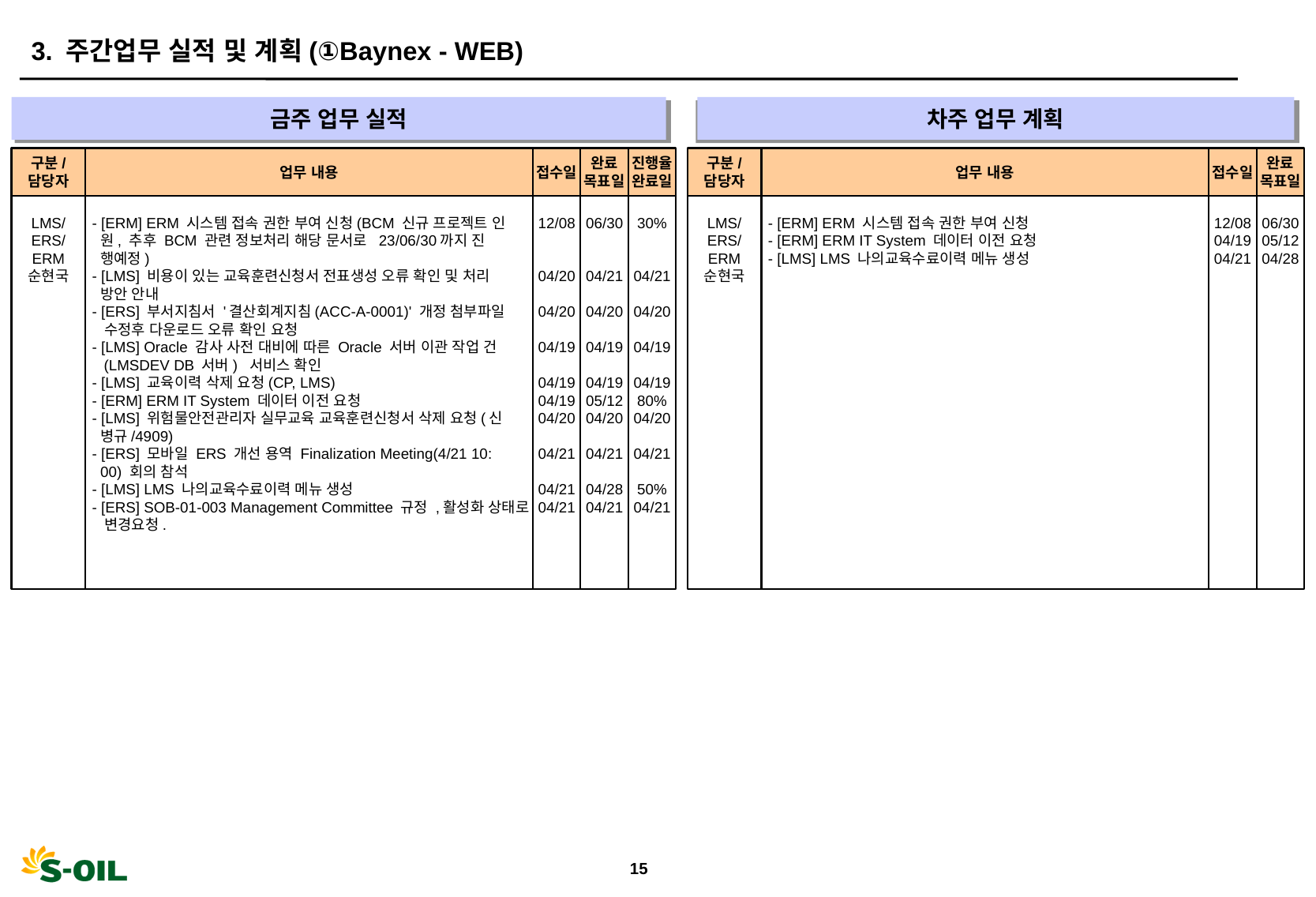

3. 주간업무 실적 및 계획(①Baynex - WEB)
금주 업무 실적
차주 업무 계획
" "
" "
구분/
담당자
업무 내용
접수일
완료
목표일
진행율
완료일
구분/
담당자
업무 내용
접수일
완료
목표일
LMS/
ERS/
ERM
순현국

- [ERM] ERM 시스템 접속 권한 부여 신청(BCM 신규 프로젝트 인
  원, 추후 BCM 관련 정보처리 해당 문서로  23/06/30까지 진
  행예정)
- [LMS] 비용이 있는 교육훈련신청서 전표생성 오류 확인 및 처리
  방안 안내
- [ERS] 부서지침서 '결산회계지침(ACC-A-0001)' 개정 첨부파일
   수정후 다운로드 오류 확인 요청
- [LMS] Oracle 감사 사전 대비에 따른 Oracle 서버 이관 작업 건
  (LMSDEV DB 서버)  서비스 확인
- [LMS] 교육이력 삭제 요청(CP, LMS)
- [ERM] ERM IT System 데이터 이전 요청
- [LMS] 위험물안전관리자 실무교육 교육훈련신청서 삭제 요청(신
  병규/4909)
- [ERS] 모바일 ERS 개선 용역 Finalization Meeting(4/21 10:
  00) 회의 참석
- [LMS] LMS 나의교육수료이력 메뉴 생성
- [ERS] SOB-01-003 Management Committee 규정 ,활성화 상태로
   변경요청.
12/08
04/20
04/20
04/19
04/19
04/19
04/20
04/21
04/21
04/21
06/30
04/21
04/20
04/19
04/19
05/12
04/20
04/21
04/28
04/21
30%
04/21
04/20
04/19
04/19
80%
04/20
04/21
50%
04/21
LMS/
ERS/
ERM
순현국

- [ERM] ERM 시스템 접속 권한 부여 신청
- [ERM] ERM IT System 데이터 이전 요청
- [LMS] LMS 나의교육수료이력 메뉴 생성
12/08
04/19
04/21
06/30
05/12
04/28